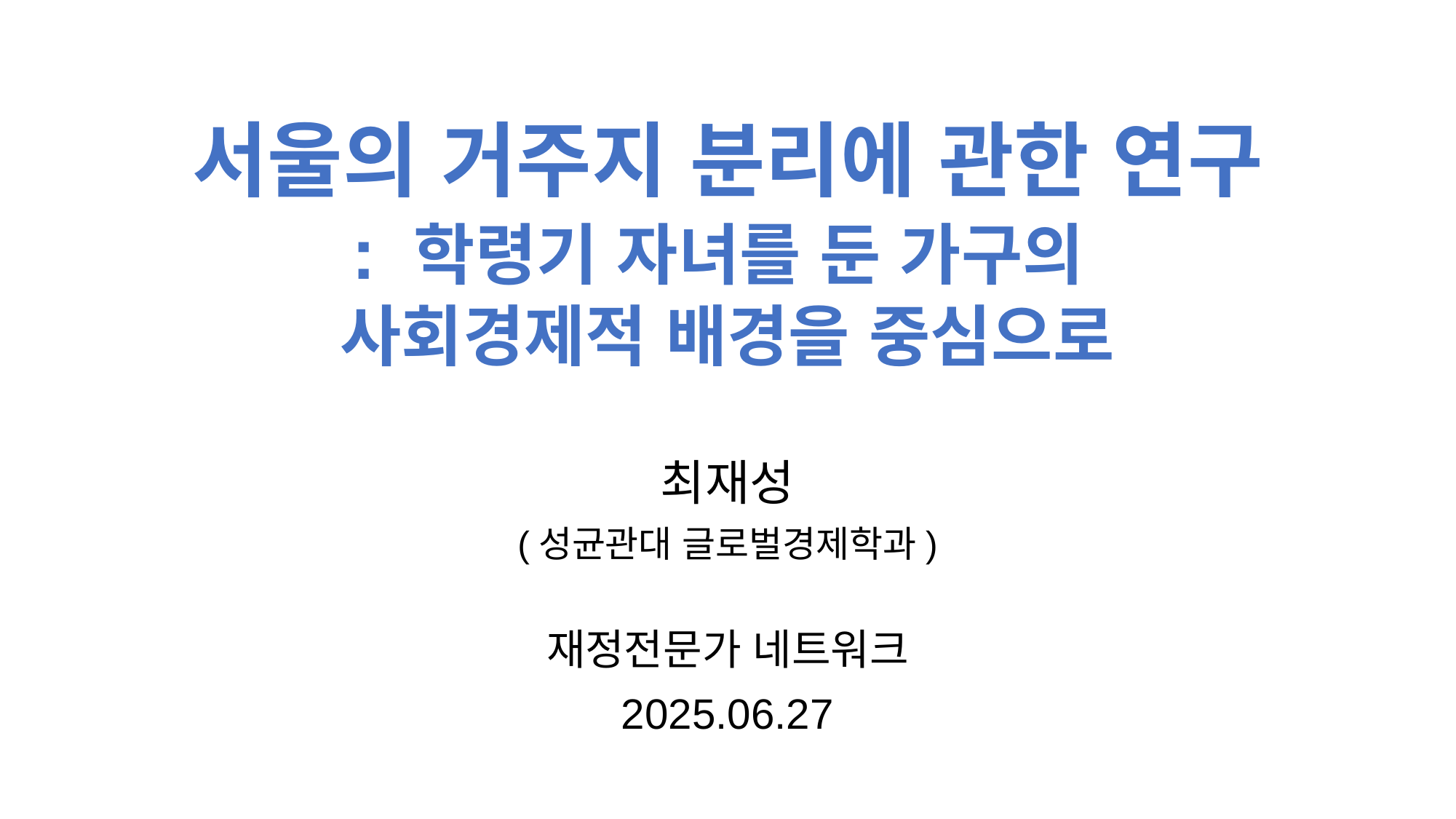

# 서울의 거주지 분리에 관한 연구 : 학령기 자녀를 둔 가구의 사회경제적 배경을 중심으로
최재성
(성균관대 글로벌경제학과)

재정전문가 네트워크
2025.06.27